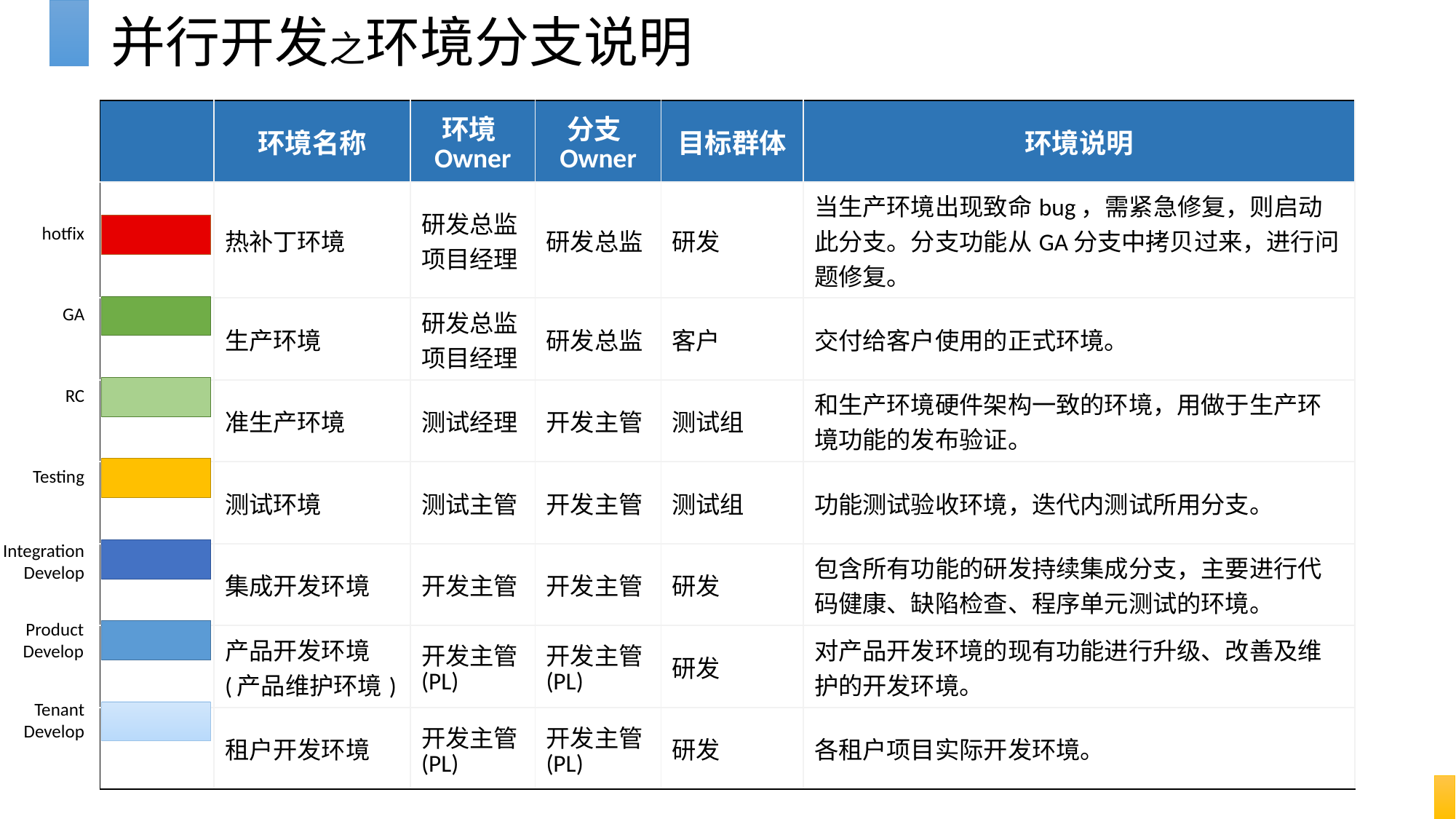

# 并行开发之环境分支说明
|  | 环境名称 | 环境Owner | 分支Owner | 目标群体 | 环境说明 |
| --- | --- | --- | --- | --- | --- |
|  | 热补丁环境 | 研发总监 项目经理 | 研发总监 | 研发 | 当生产环境出现致命bug，需紧急修复，则启动此分支。分支功能从GA分支中拷贝过来，进行问题修复。 |
|  | 生产环境 | 研发总监 项目经理 | 研发总监 | 客户 | 交付给客户使用的正式环境。 |
|  | 准生产环境 | 测试经理 | 开发主管 | 测试组 | 和生产环境硬件架构一致的环境，用做于生产环境功能的发布验证。 |
|  | 测试环境 | 测试主管 | 开发主管 | 测试组 | 功能测试验收环境，迭代内测试所用分支。 |
|  | 集成开发环境 | 开发主管 | 开发主管 | 研发 | 包含所有功能的研发持续集成分支，主要进行代码健康、缺陷检查、程序单元测试的环境。 |
|  | 产品开发环境 (产品维护环境) | 开发主管 (PL) | 开发主管 (PL) | 研发 | 对产品开发环境的现有功能进行升级、改善及维护的开发环境。 |
|  | 租户开发环境 | 开发主管 (PL) | 开发主管 (PL) | 研发 | 各租户项目实际开发环境。 |

hotfix

GA

RC

Testing
Integration
Develop

Product
Develop

Tenant
Develop